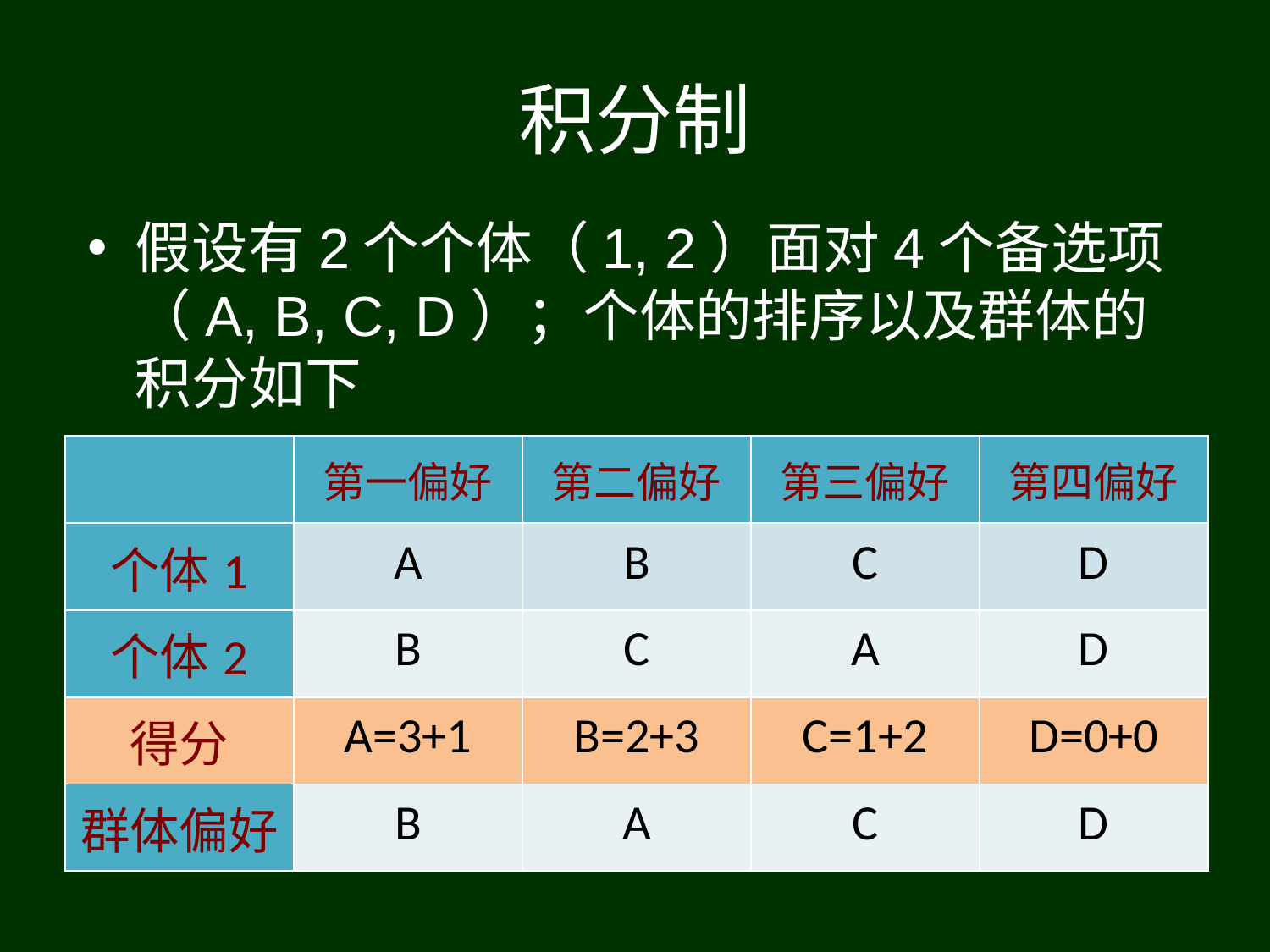

# 积分制
假设有2个个体（1, 2）面对4个备选项（A, B, C, D）；个体的排序以及群体的积分如下
|  | 第一偏好 | 第二偏好 | 第三偏好 | 第四偏好 |
| --- | --- | --- | --- | --- |
| 个体1 | A | B | C | D |
| 个体2 | B | C | A | D |
| 得分 | A=3+1 | B=2+3 | C=1+2 | D=0+0 |
| 群体偏好 | B | A | C | D |